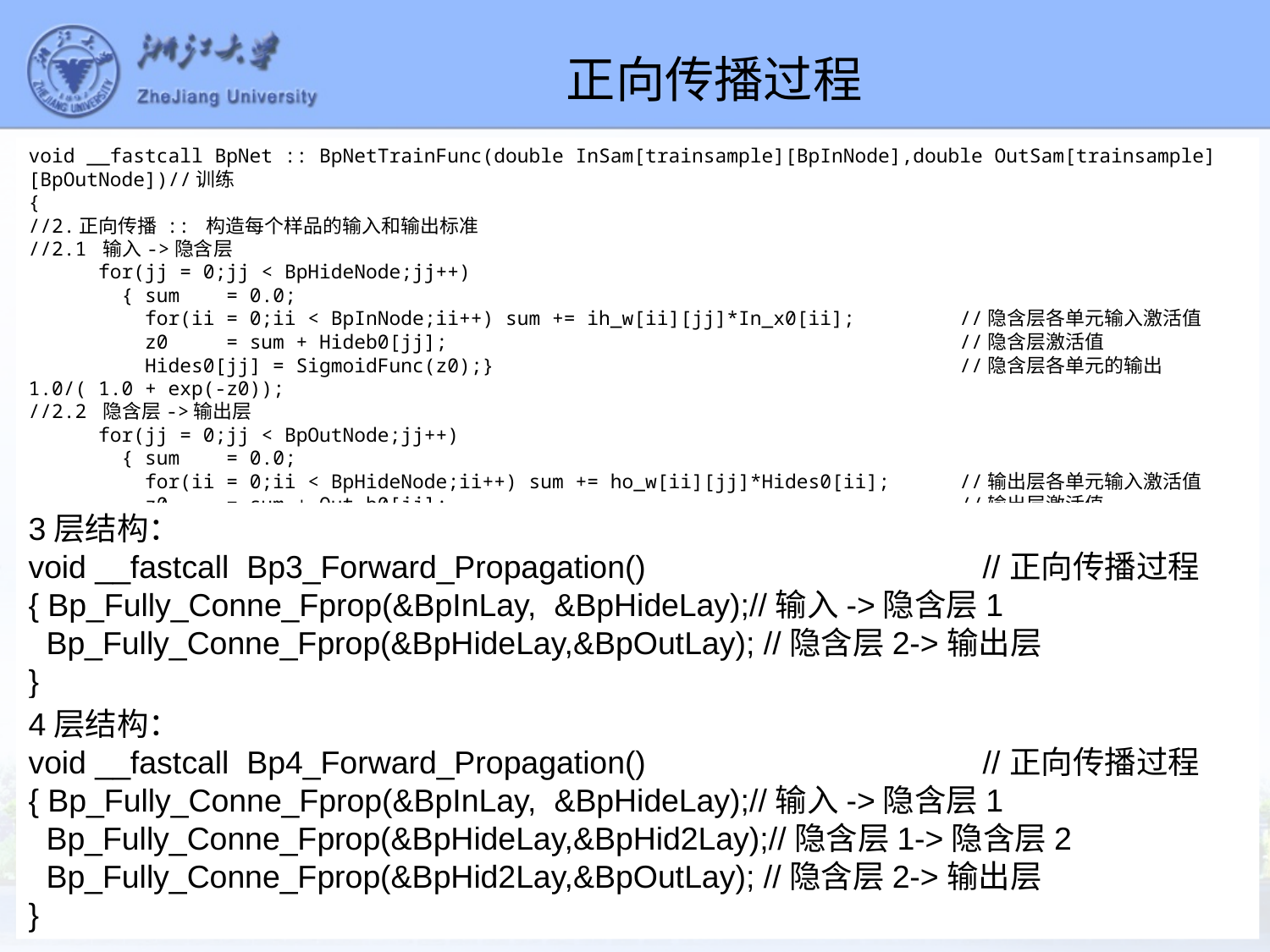

正向传播过程
void __fastcall BpNet :: BpNetTrainFunc(double InSam[trainsample][BpInNode],double OutSam[trainsample][BpOutNode])//训练
{
//2.正向传播 :: 构造每个样品的输入和输出标准
//2.1 输入->隐含层
      for(jj = 0;jj < BpHideNode;jj++)
        { sum    = 0.0;
          for(ii = 0;ii < BpInNode;ii++) sum += ih_w[ii][jj]*In_x0[ii];         //隐含层各单元输入激活值
          z0     = sum + Hideb0[jj];                                            //隐含层激活值
          Hides0[jj] = SigmoidFunc(z0);}                                        //隐含层各单元的输出  1.0/( 1.0 + exp(-z0));
//2.2 隐含层->输出层
      for(jj = 0;jj < BpOutNode;jj++)
        { sum    = 0.0;
          for(ii = 0;ii < BpHideNode;ii++) sum += ho_w[ii][jj]*Hides0[ii];      //输出层各单元输入激活值
          z0     = sum + Out_b0[jj];                                            //输出层激活值
          Outy0[jj] = SigmoidFunc(z0);}                                         //输出层各单元输出    1.0/(1.0 + exp(-z0)
3层结构：
void __fastcall  Bp3_Forward_Propagation()                                      //正向传播过程
{ Bp_Fully_Conne_Fprop(&BpInLay,  &BpHideLay);//输入->隐含层1
  Bp_Fully_Conne_Fprop(&BpHideLay,&BpOutLay); //隐含层2->输出层
}
4层结构：
void __fastcall  Bp4_Forward_Propagation()                                      //正向传播过程
{ Bp_Fully_Conne_Fprop(&BpInLay,  &BpHideLay);//输入->隐含层1
  Bp_Fully_Conne_Fprop(&BpHideLay,&BpHid2Lay);//隐含层1->隐含层2
  Bp_Fully_Conne_Fprop(&BpHid2Lay,&BpOutLay); //隐含层2->输出层
}